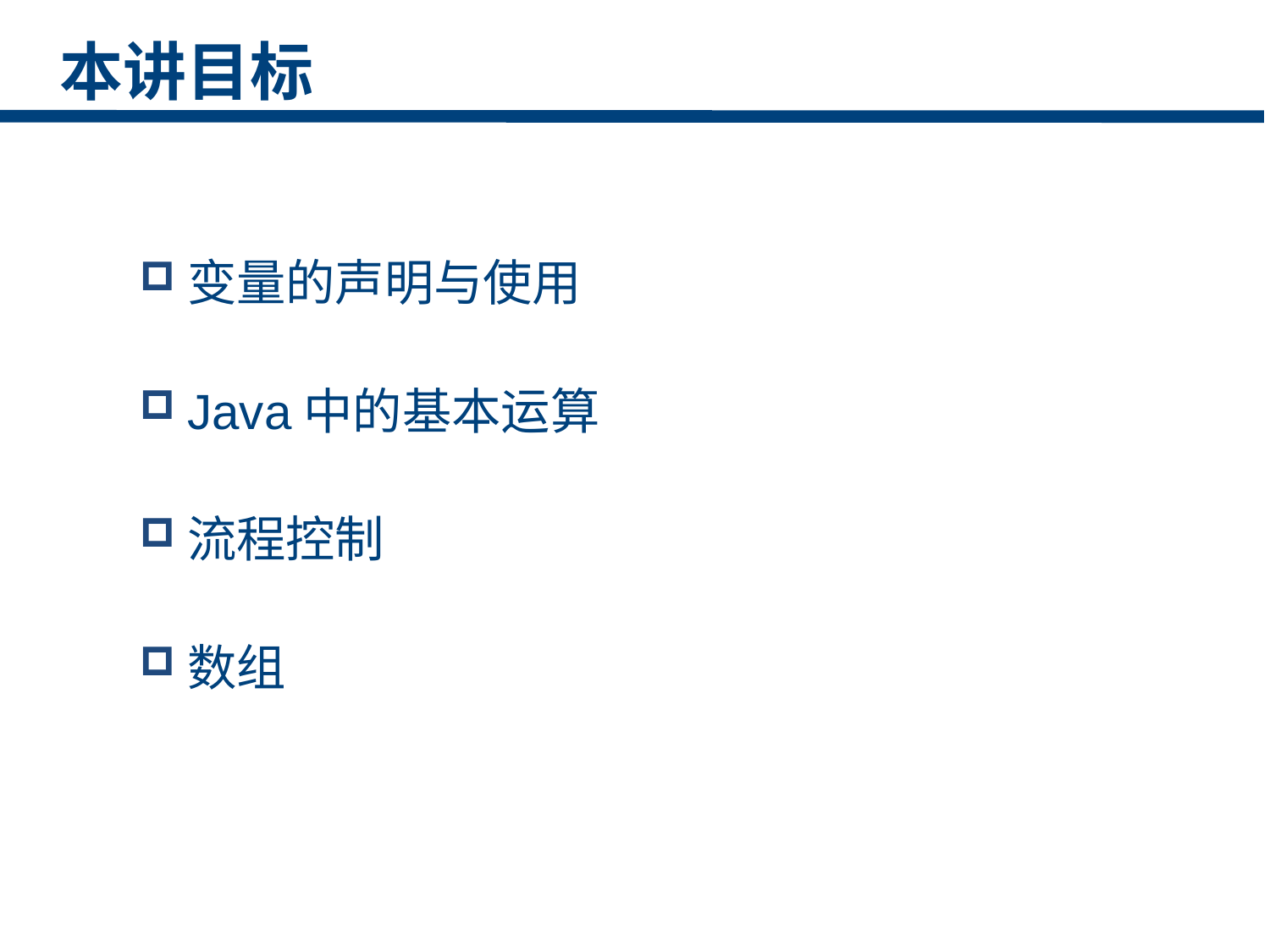

本讲目标
变量的声明与使用
Java中的基本运算
流程控制
数组
点击添加文本
点击添加文本
点击添加文本
点击添加文本